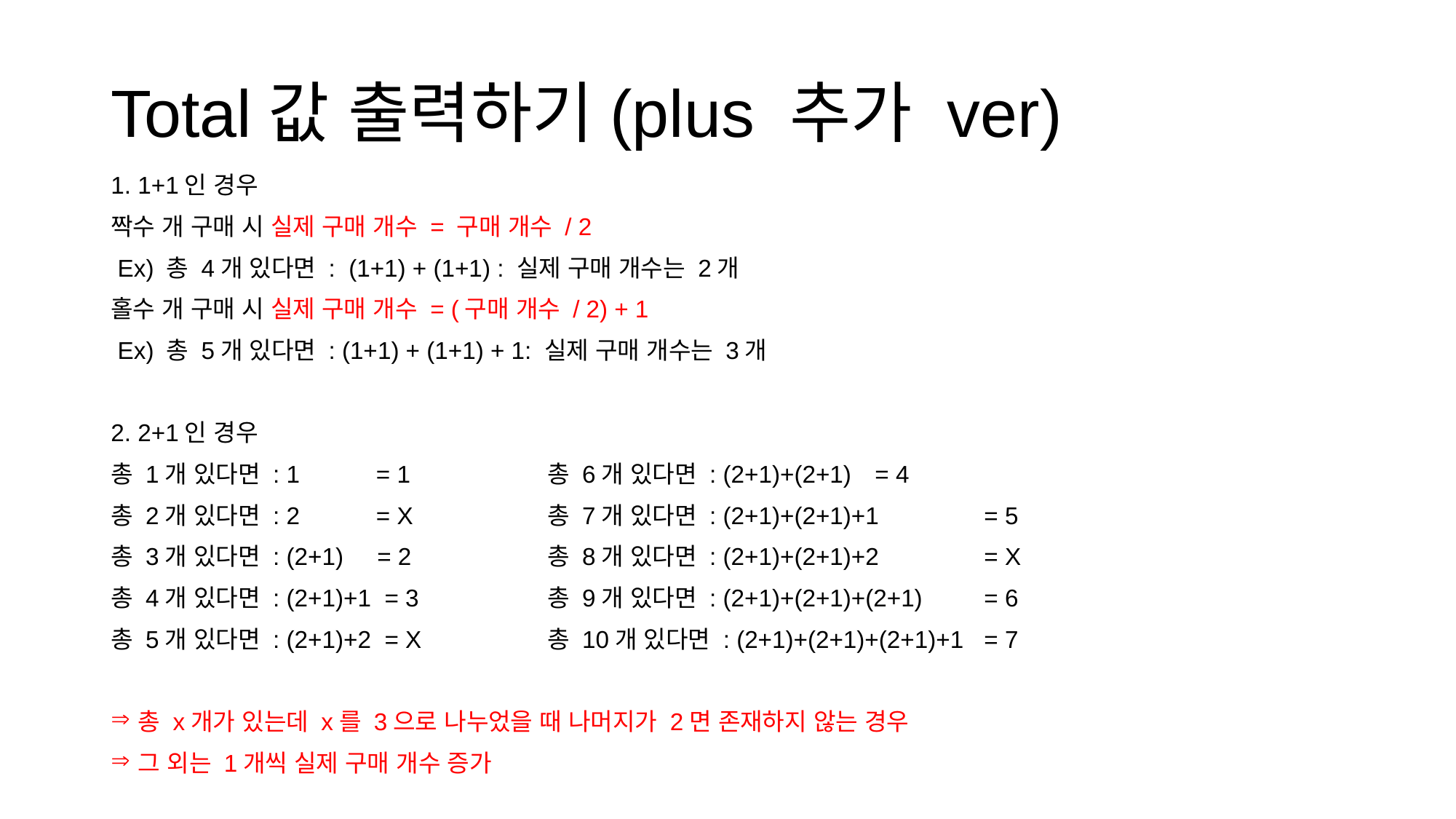

Total값 출력하기(plus 추가 ver)
1. 1+1인 경우
짝수 개 구매 시 실제 구매 개수 = 구매 개수 / 2
 Ex) 총 4개 있다면 :  (1+1) + (1+1) : 실제 구매 개수는 2개
홀수 개 구매 시 실제 구매 개수 = (구매 개수 / 2) + 1
 Ex) 총 5개 있다면 : (1+1) + (1+1) + 1: 실제 구매 개수는 3개

2. 2+1인 경우
총 1개 있다면 : 1	       = 1		총 6개 있다면 : (2+1)+(2+1)   	= 4
총 2개 있다면 : 2	       = X		총 7개 있다면 : (2+1)+(2+1)+1	= 5
총 3개 있다면 : (2+1)     = 2		총 8개 있다면 : (2+1)+(2+1)+2	= X
총 4개 있다면 : (2+1)+1  = 3		총 9개 있다면 : (2+1)+(2+1)+(2+1)	= 6
총 5개 있다면 : (2+1)+2  = X		총 10개 있다면 : (2+1)+(2+1)+(2+1)+1	= 7

총 x개가 있는데 x를 3으로 나누었을 때 나머지가 2면 존재하지 않는 경우
그 외는 1개씩 실제 구매 개수 증가